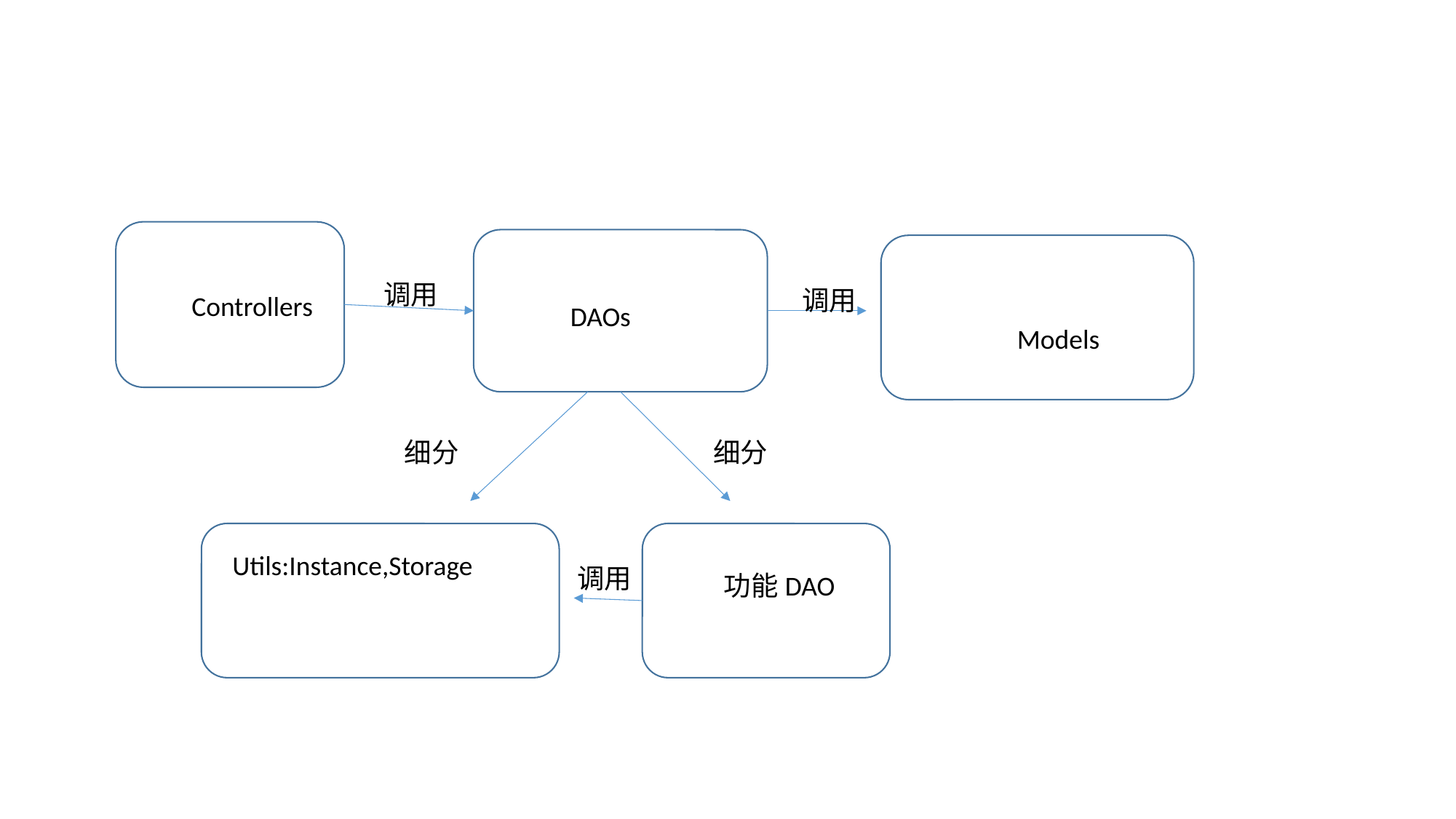

调用
调用
Controllers
DAOs
Models
细分
细分

Utils:Instance,Storage
调用
功能DAO